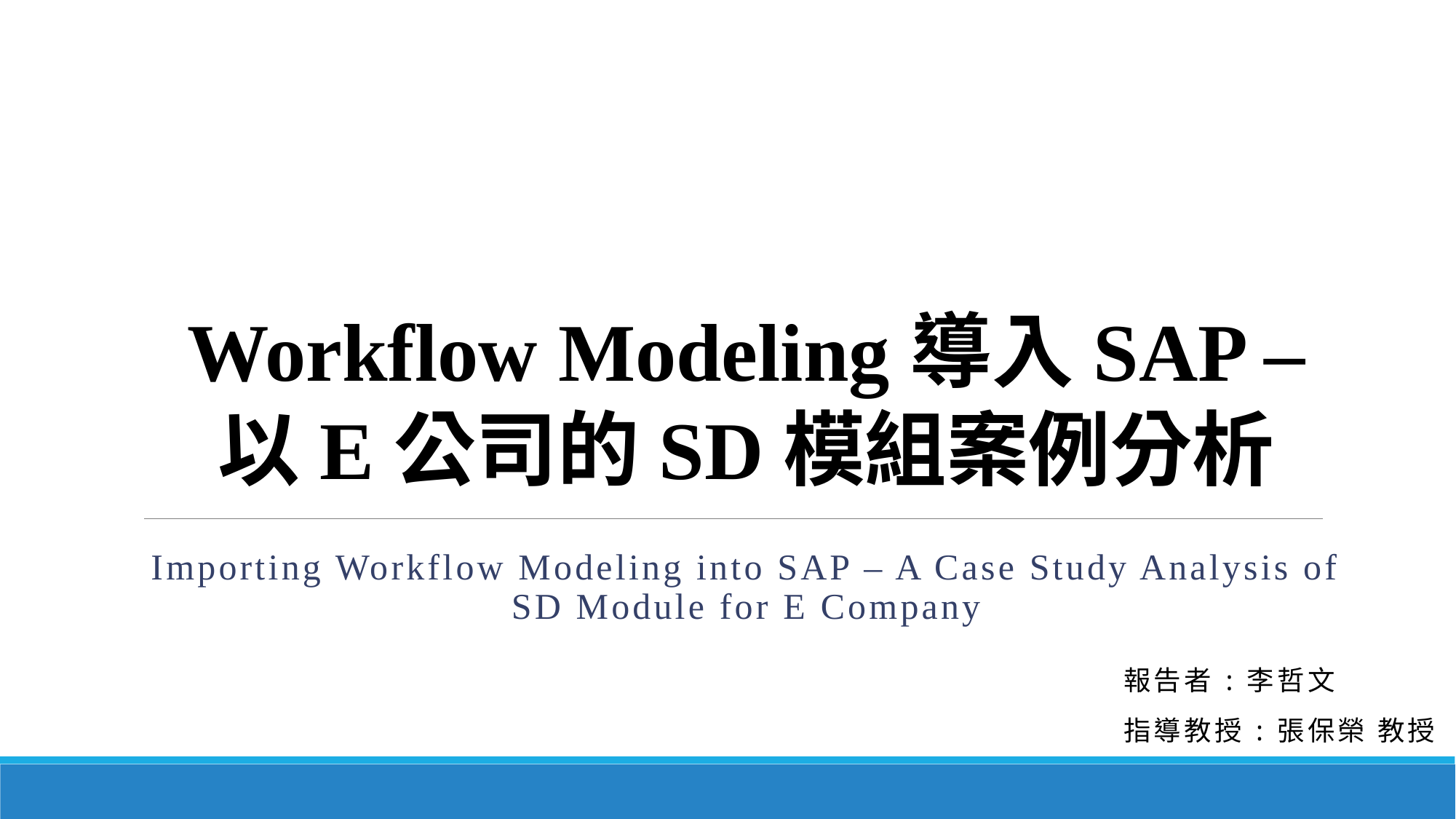

Workflow Modeling導入SAP – 以E公司的SD模組案例分析
Importing Workflow Modeling into SAP – A Case Study Analysis of SD Module for E Company
報告者:李哲文
指導教授:張保榮 教授